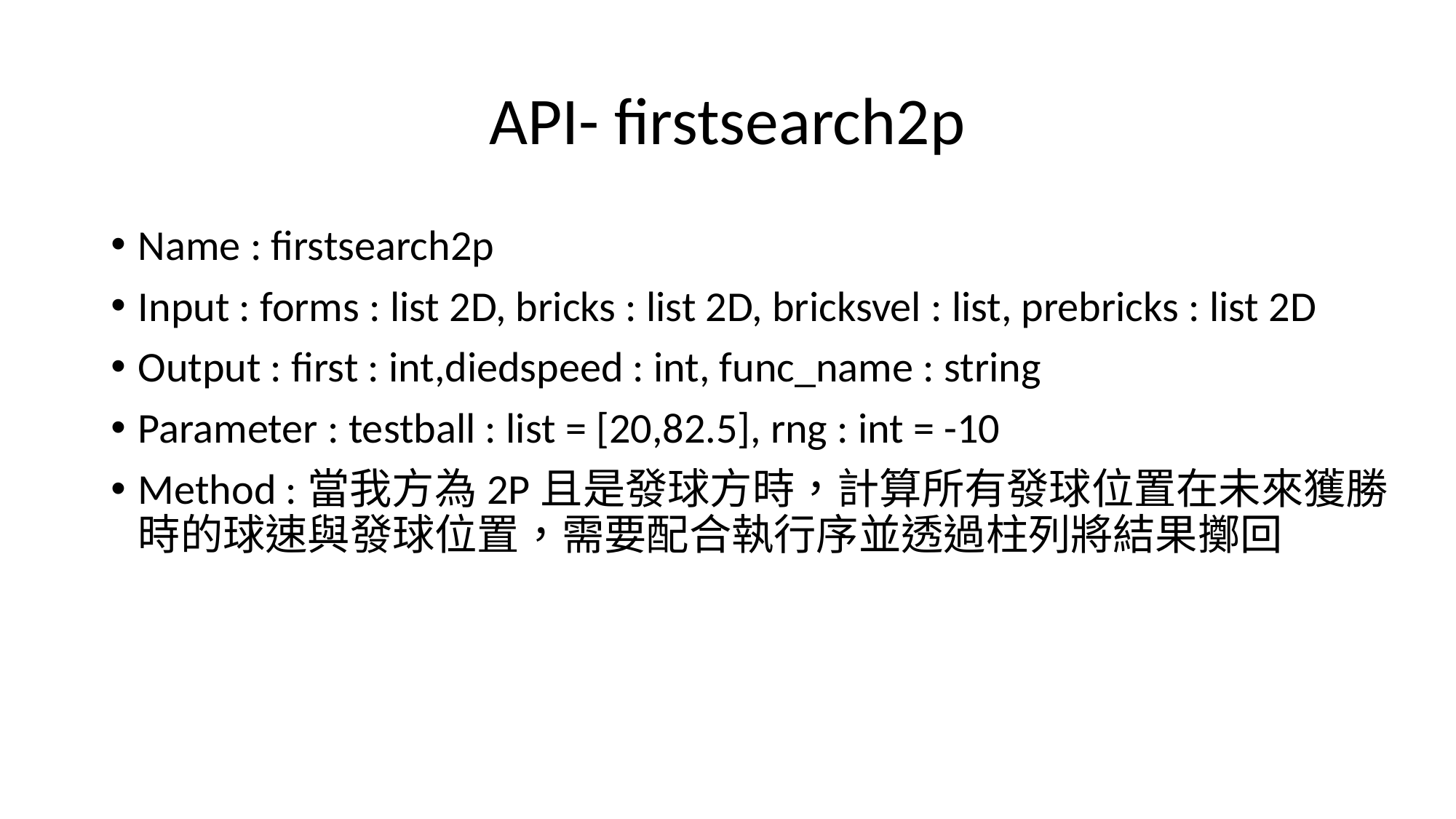

# API- firstsearch2p
Name : firstsearch2p
Input : forms : list 2D, bricks : list 2D, bricksvel : list, prebricks : list 2D
Output : first : int,diedspeed : int, func_name : string
Parameter : testball : list = [20,82.5], rng : int = -10
Method :當我方為2P且是發球方時，計算所有發球位置在未來獲勝時的球速與發球位置，需要配合執行序並透過柱列將結果擲回